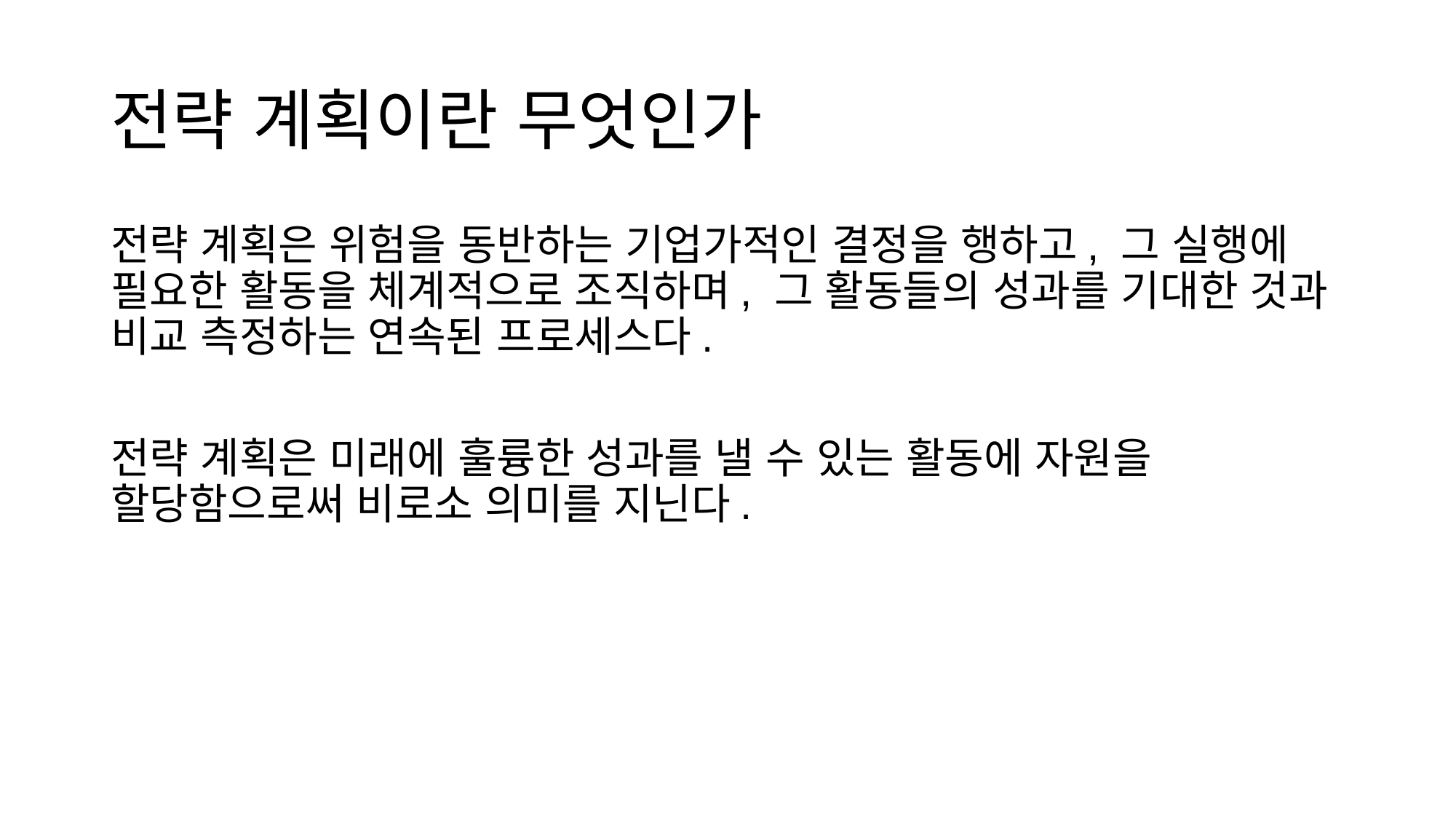

# 전략 계획이란 무엇인가
전략 계획은 위험을 동반하는 기업가적인 결정을 행하고, 그 실행에 필요한 활동을 체계적으로 조직하며, 그 활동들의 성과를 기대한 것과 비교 측정하는 연속된 프로세스다.

전략 계획은 미래에 훌륭한 성과를 낼 수 있는 활동에 자원을 할당함으로써 비로소 의미를 지닌다.